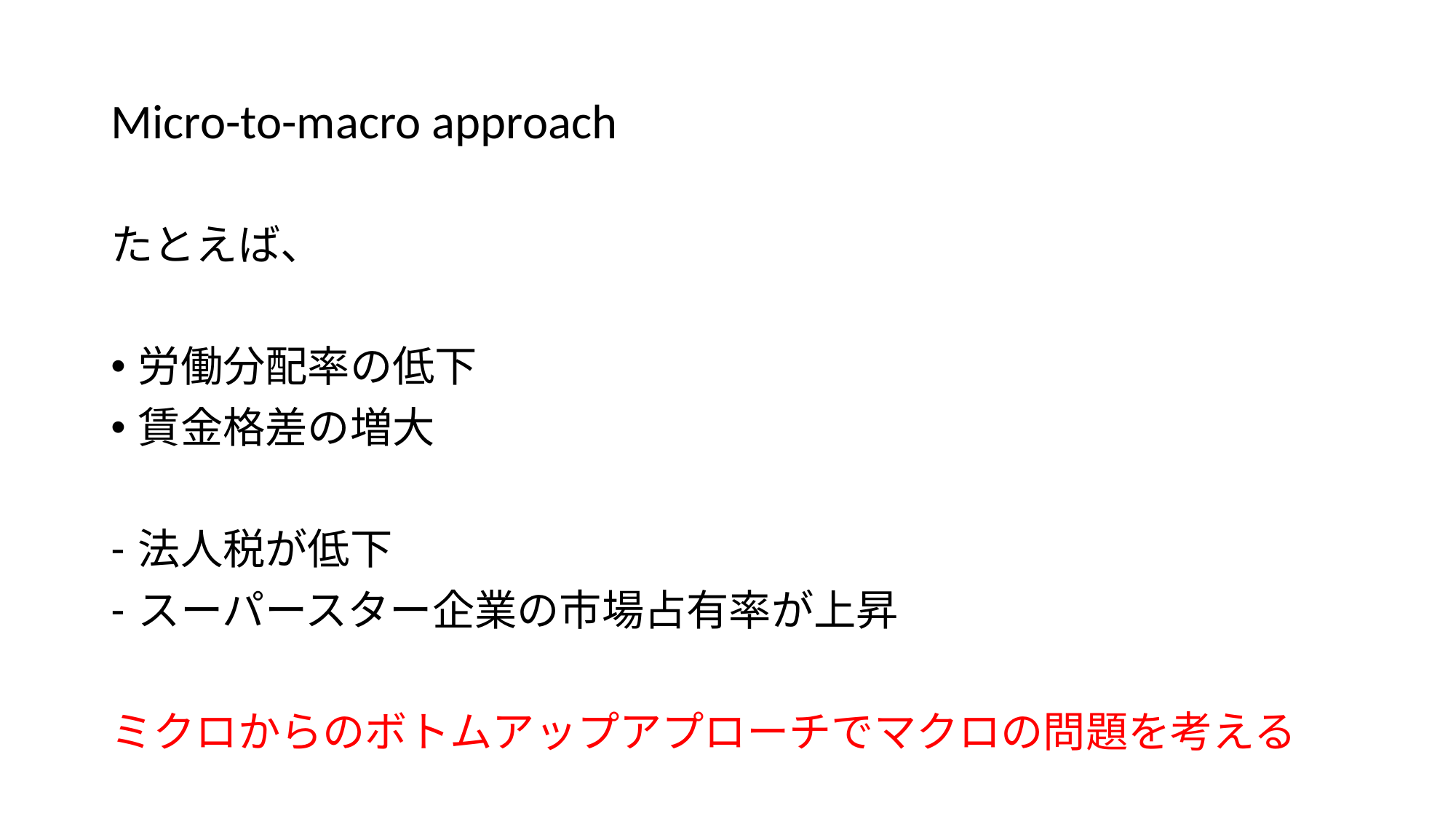

# Micro-to-macro approach
たとえば、

労働分配率の低下
賃金格差の増大

法人税が低下
スーパースター企業の市場占有率が上昇

ミクロからのボトムアップアプローチでマクロの問題を考える